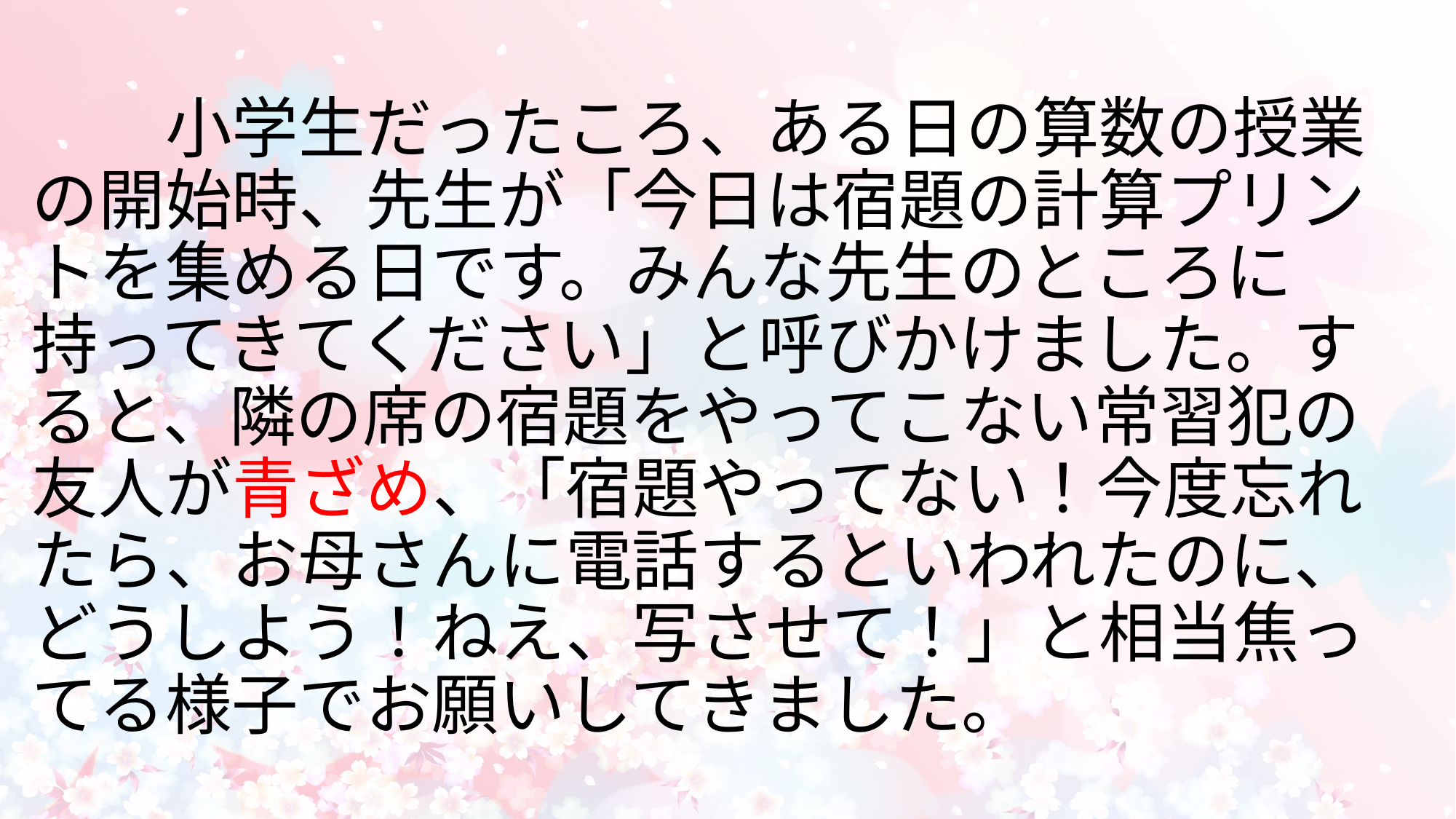

小学生だったころ、ある日の算数の授業の開始時、先生が「今日は宿題の計算プリントを集める日です。みんな先生のところに持ってきてください」と呼びかけました。すると、隣の席の宿題をやってこない常習犯の友人が青ざめ、「宿題やってない！今度忘れたら、お母さんに電話するといわれたのに、どうしよう！ねえ、写させて！」と相当焦ってる様子でお願いしてきました。